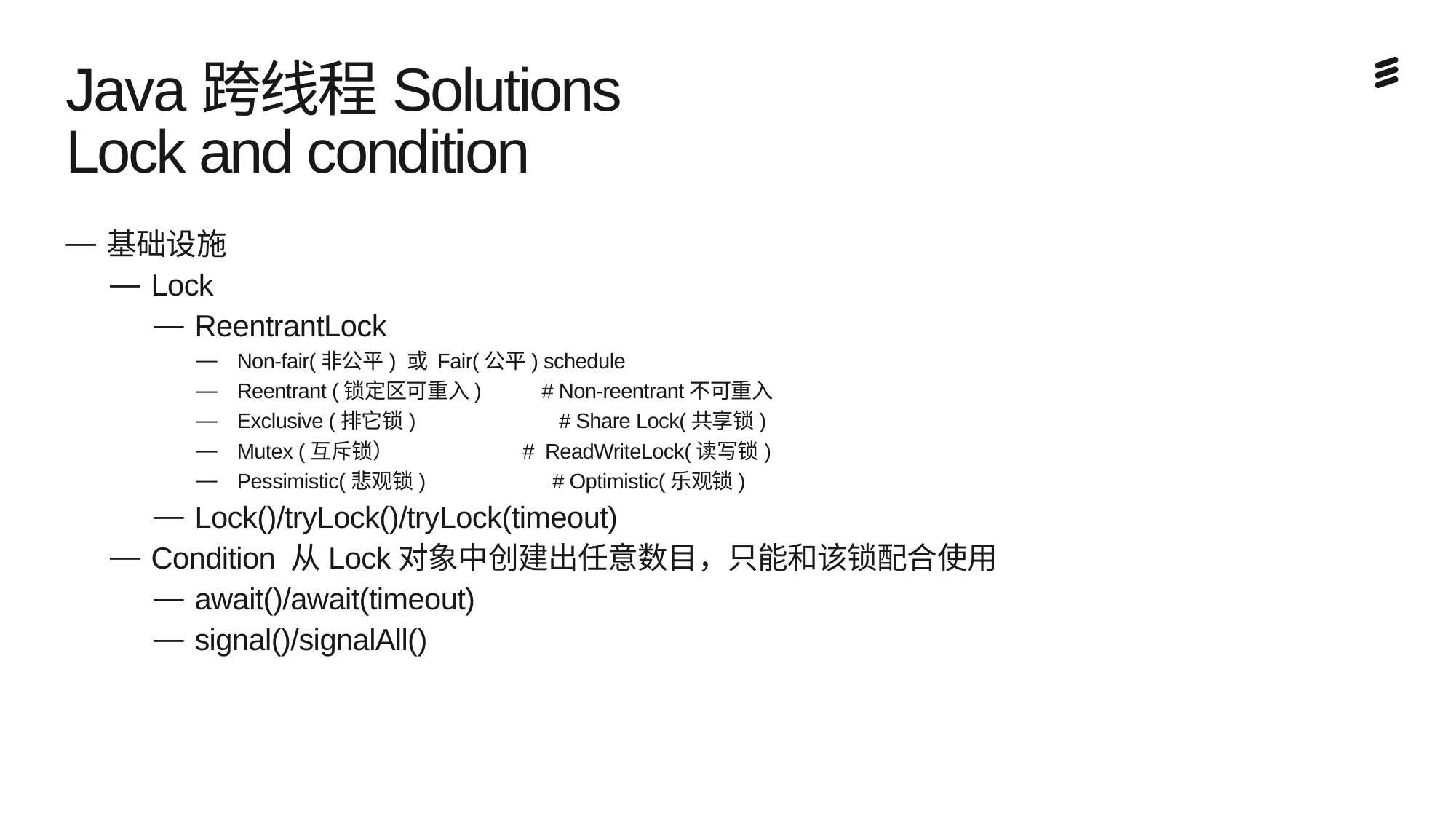

# Java跨线程Solutions Lock and condition
基础设施
Lock
ReentrantLock
Non-fair(非公平) 或 Fair(公平) schedule
Reentrant (锁定区可重入)           # Non-reentrant不可重入
Exclusive (排它锁)                          # Share Lock(共享锁)
Mutex (互斥锁）                             #  ReadWriteLock(读写锁)
Pessimistic(悲观锁)                       # Optimistic(乐观锁)
Lock()/tryLock()/tryLock(timeout)
Condition 从Lock对象中创建出任意数目，只能和该锁配合使用
await()/await(timeout)
signal()/signalAll()